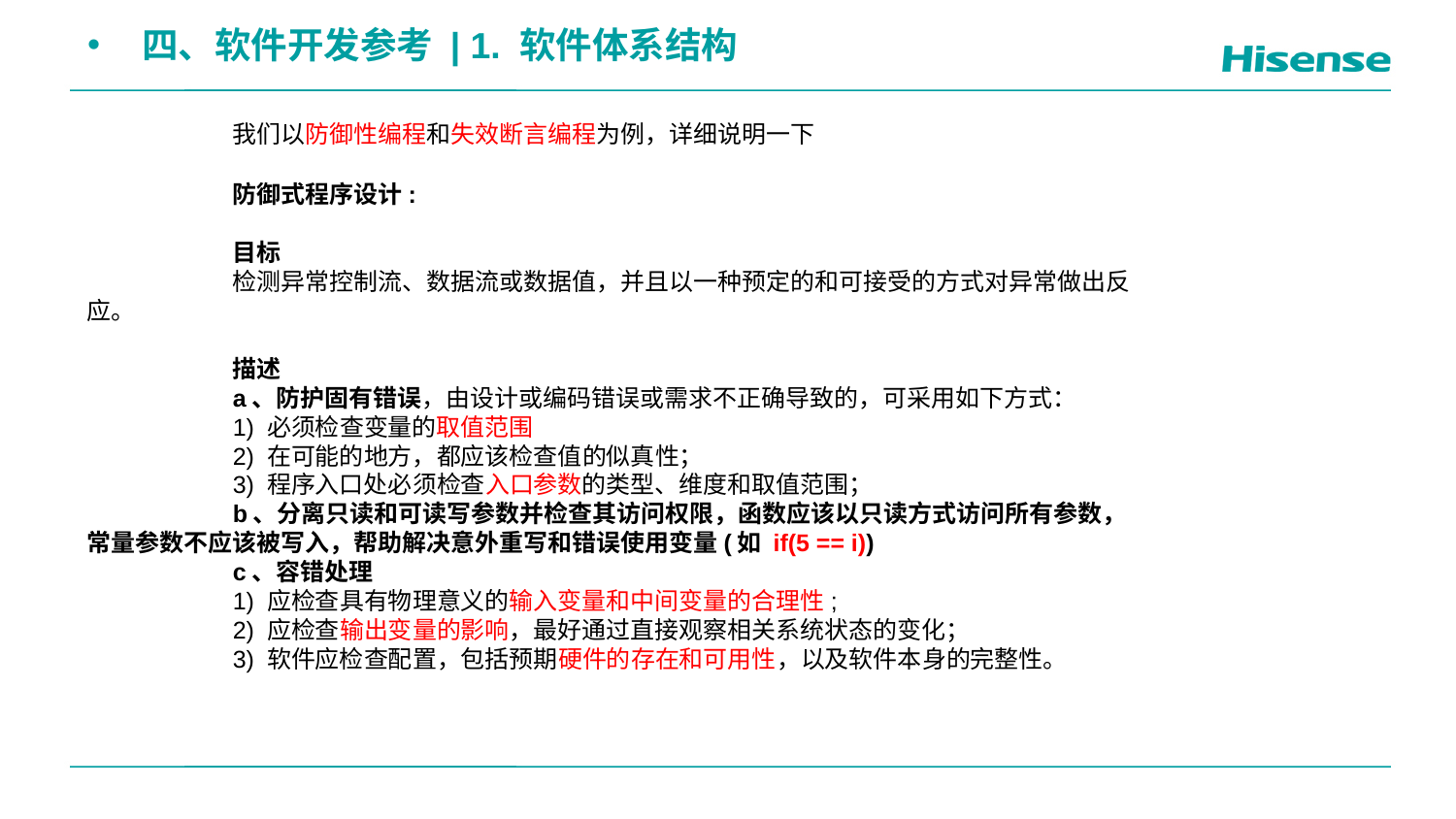

四、软件开发参考 | 1. 软件体系结构

	我们以防御性编程和失效断言编程为例，详细说明一下

	防御式程序设计:

	目标
	检测异常控制流、数据流或数据值，并且以一种预定的和可接受的方式对异常做出反应。

	描述
	a、防护固有错误，由设计或编码错误或需求不正确导致的，可采用如下方式：
	1) 必须检查变量的取值范围
	2) 在可能的地方，都应该检查值的似真性；
	3) 程序入口处必须检查入口参数的类型、维度和取值范围；
	b、分离只读和可读写参数并检查其访问权限，函数应该以只读方式访问所有参数，常量参数不应该被写入，帮助解决意外重写和错误使用变量(如 if(5 == i))
	c、容错处理
	1) 应检查具有物理意义的输入变量和中间变量的合理性;
	2) 应检查输出变量的影响，最好通过直接观察相关系统状态的变化；
	3) 软件应检查配置，包括预期硬件的存在和可用性，以及软件本身的完整性。